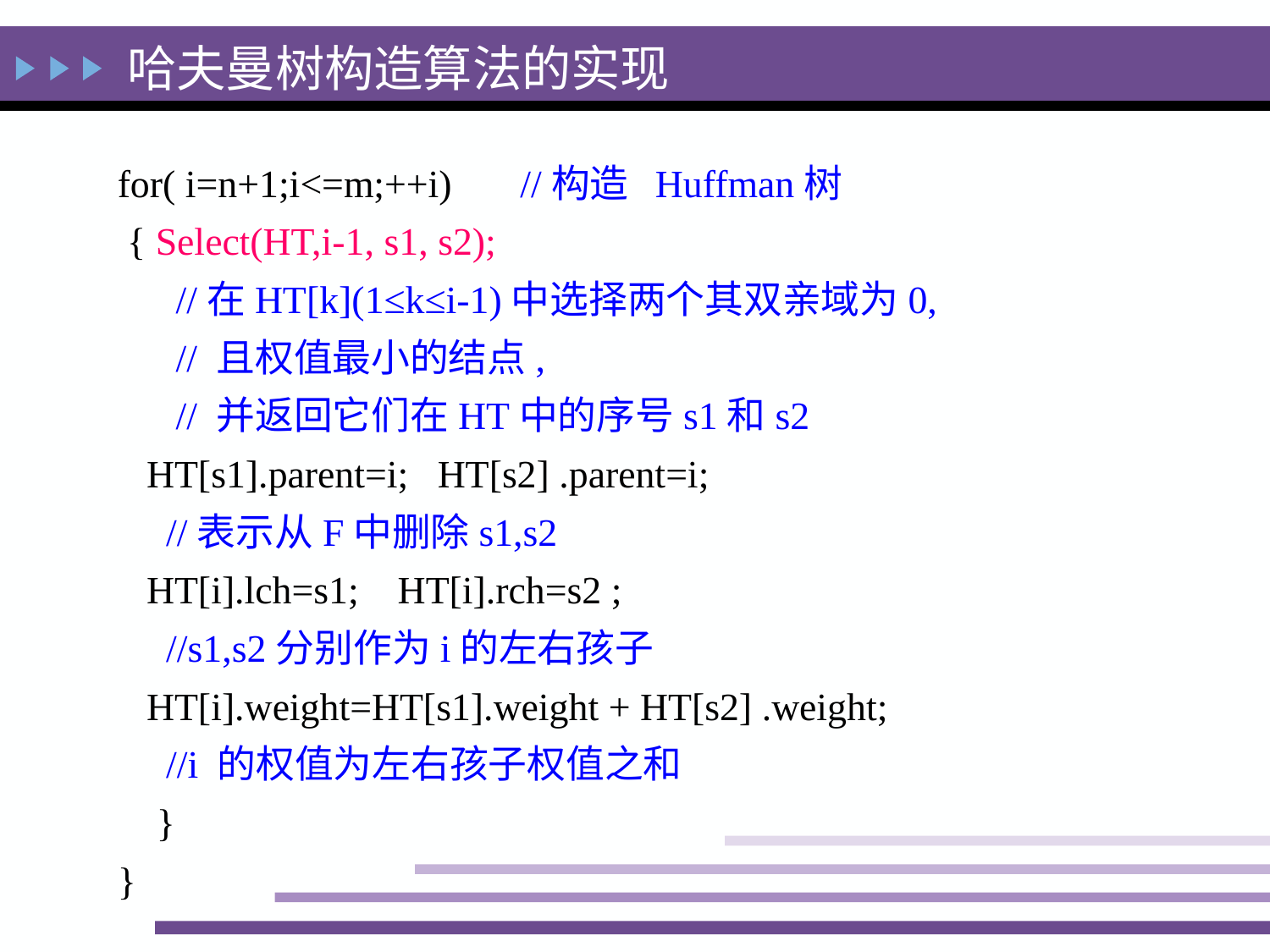

哈夫曼树构造算法的实现
for( i=n+1;i<=m;++i)       //构造  Huffman树
 { Select(HT,i-1, s1, s2);
      //在HT[k](1≤k≤i-1)中选择两个其双亲域为0,
      // 且权值最小的结点,
      // 并返回它们在HT中的序号s1和s2
   HT[s1].parent=i;   HT[s2] .parent=i;
     //表示从F中删除s1,s2
   HT[i].lch=s1;    HT[i].rch=s2 ;
     //s1,s2分别作为i的左右孩子
   HT[i].weight=HT[s1].weight + HT[s2] .weight;
     //i 的权值为左右孩子权值之和
    }
}